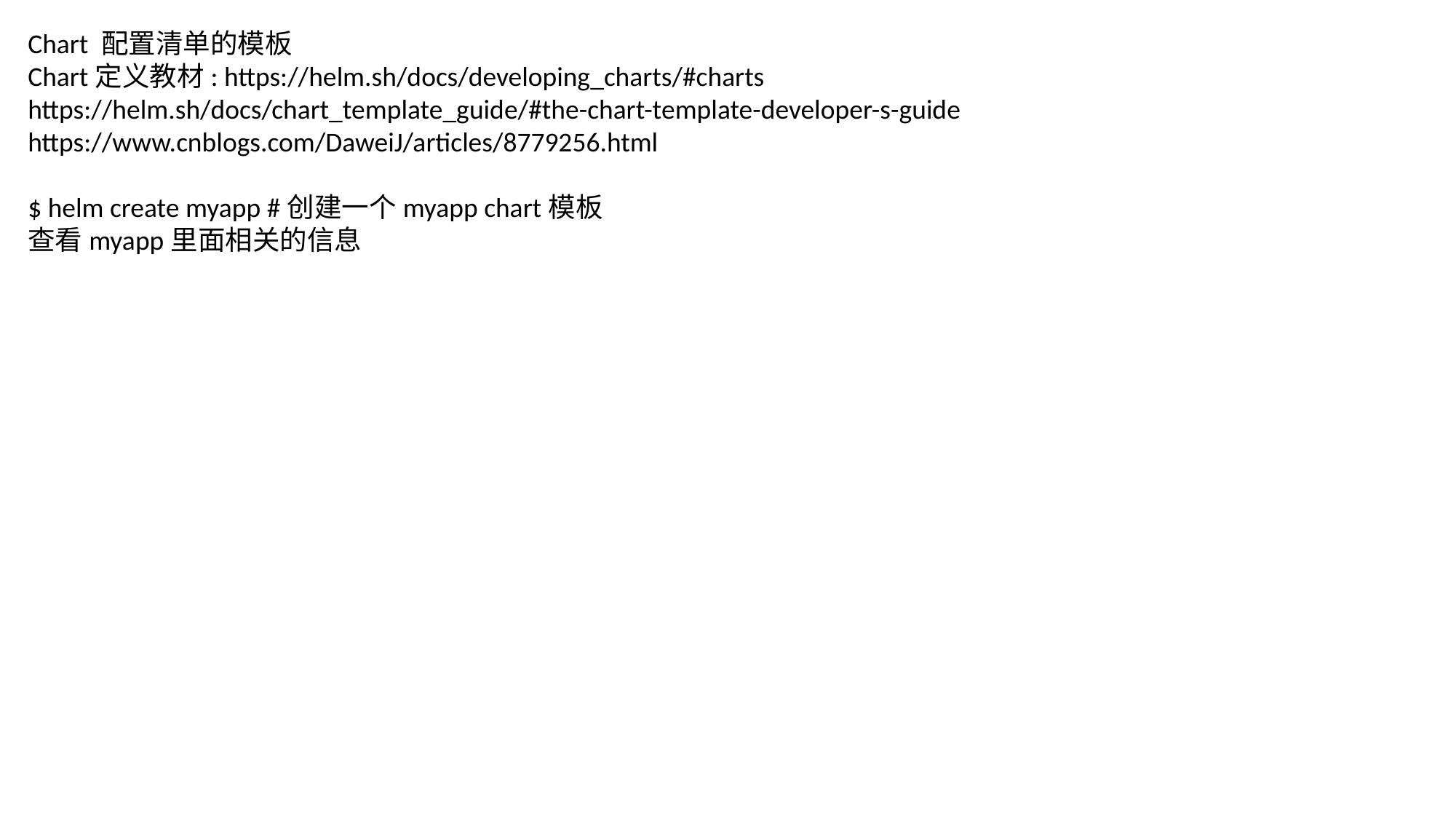

Chart 配置清单的模板
Chart定义教材: https://helm.sh/docs/developing_charts/#charts
https://helm.sh/docs/chart_template_guide/#the-chart-template-developer-s-guide
https://www.cnblogs.com/DaweiJ/articles/8779256.html

$ helm create myapp #创建一个myapp chart模板
查看myapp里面相关的信息